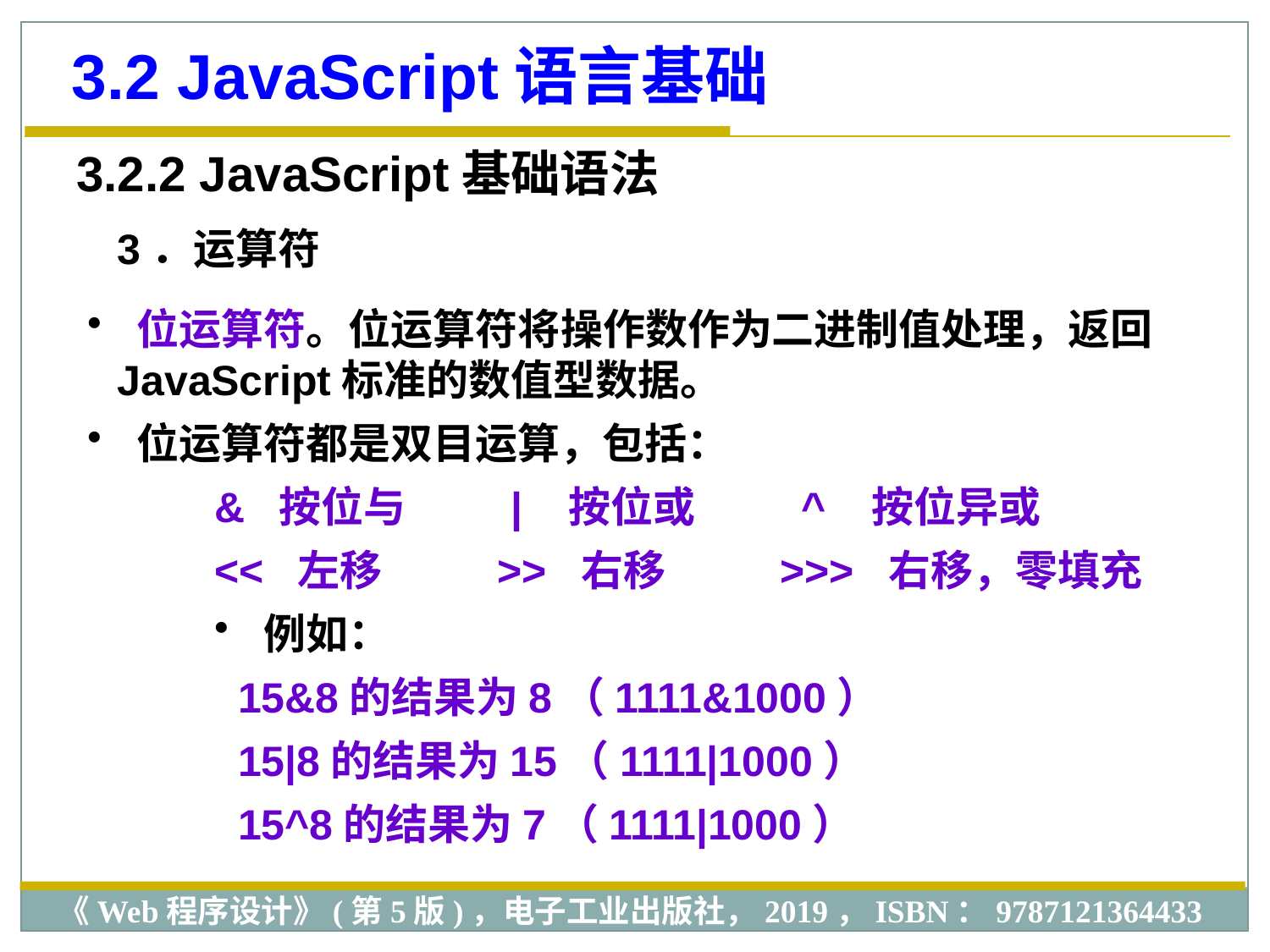

3.2 JavaScript语言基础
3.2.2 JavaScript基础语法
3．运算符
 位运算符。位运算符将操作数作为二进制值处理，返回JavaScript标准的数值型数据。
 位运算符都是双目运算，包括：
&  按位与          |   按位或          ^   按位异或
<<  左移           >>  右移           >>>  右移，零填充
 例如：
  15&8的结果为8（1111&1000）
  15|8的结果为15（1111|1000）
  15^8的结果为7（1111|1000）